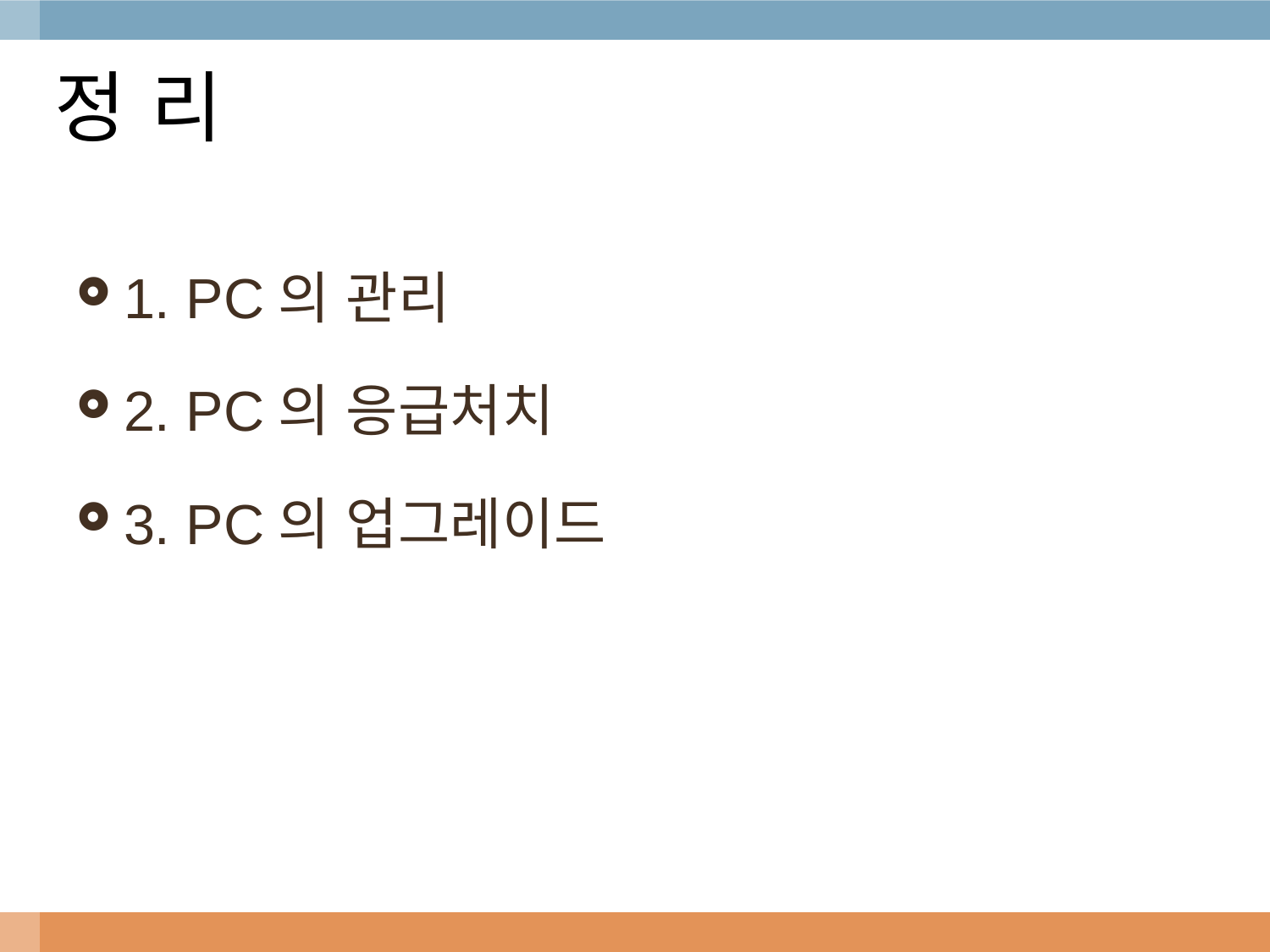

# 정 리
1. PC의 관리
2. PC의 응급처치
3. PC의 업그레이드